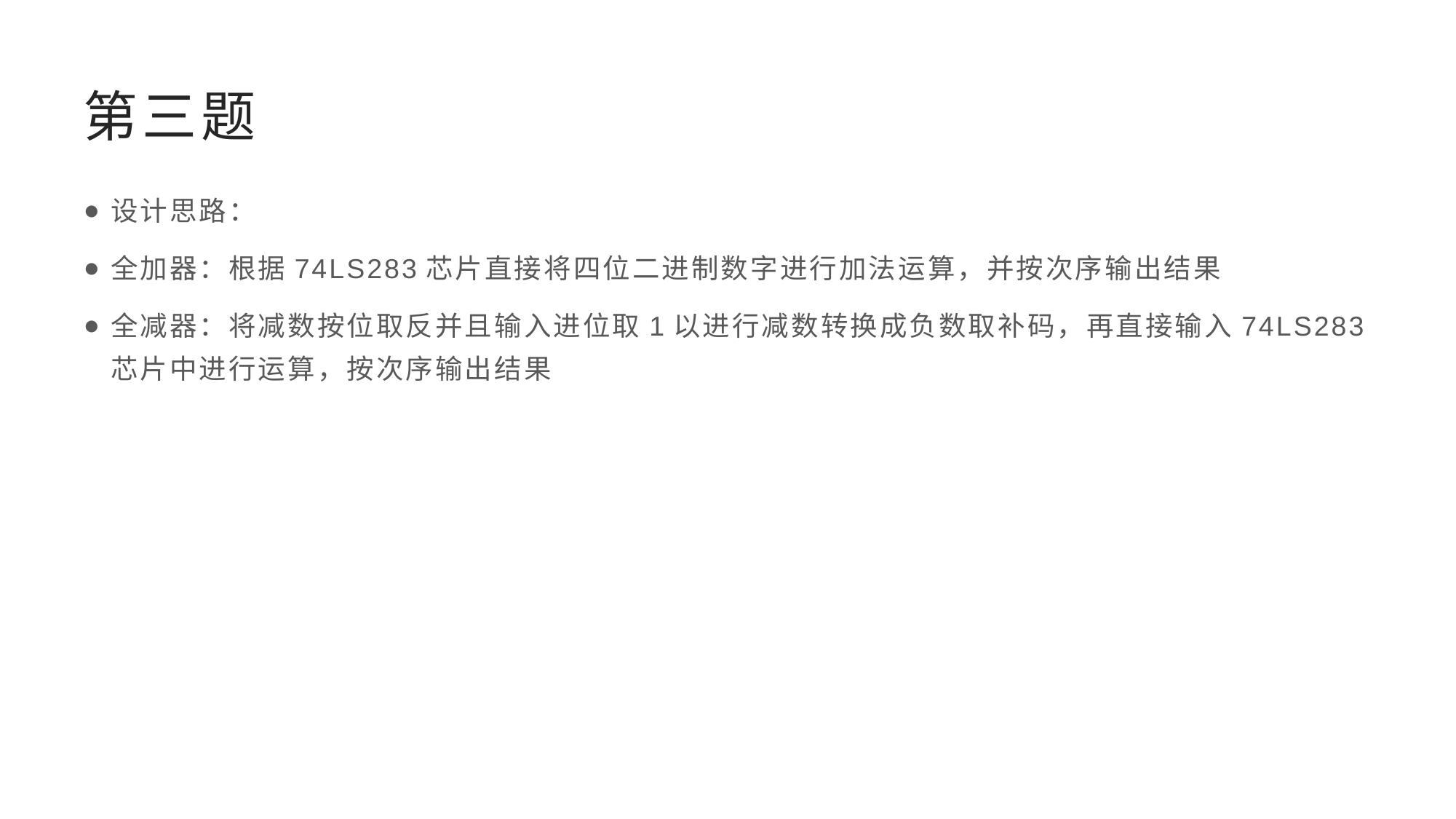

# 第三题
设计思路：
全加器：根据74LS283芯片直接将四位二进制数字进行加法运算，并按次序输出结果
全减器：将减数按位取反并且输入进位取1以进行减数转换成负数取补码，再直接输入74LS283芯片中进行运算，按次序输出结果